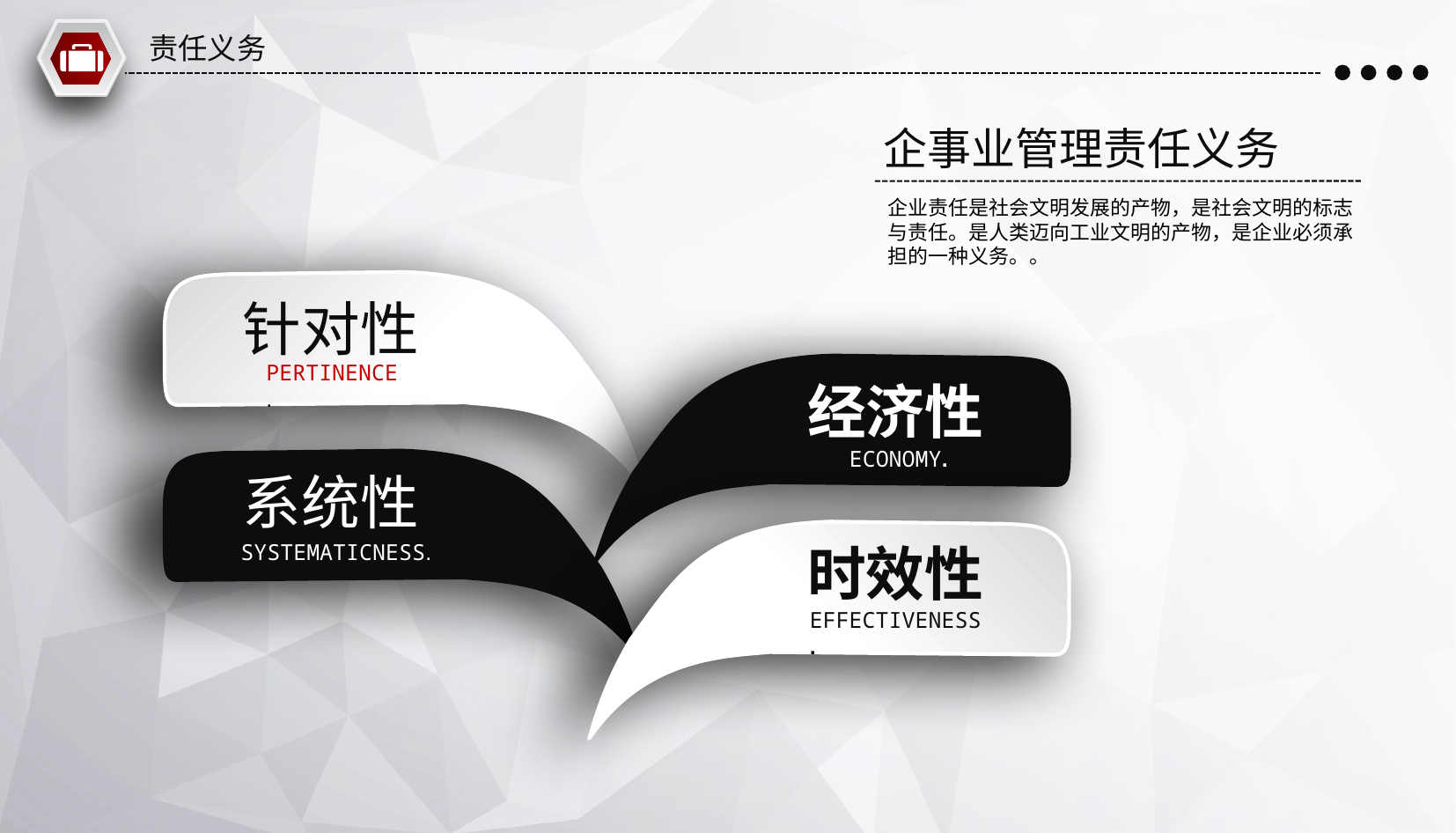

责任义务

企事业管理责任义务
企业责任是社会文明发展的产物，是社会文明的标志
与责任。是人类迈向工业文明的产物，是企业必须承
担的一种义务。。

针对性
PERTINENCE
.

经济性
ECONOMY.

系统性

时效性
SYSTEMATICNESS.
EFFECTIVENESS
.